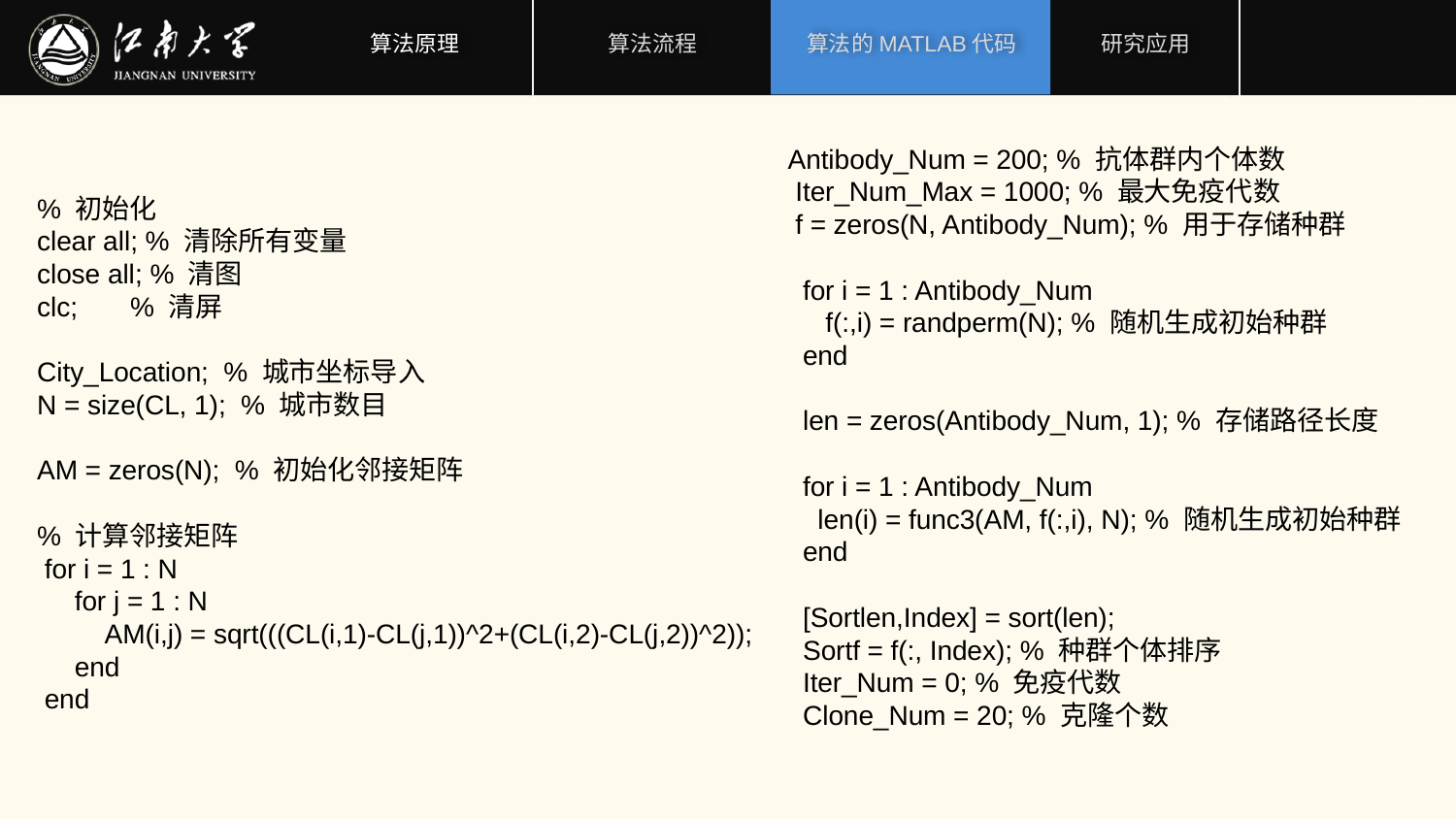

Antibody_Num = 200; % 抗体群内个体数
 Iter_Num_Max = 1000; % 最大免疫代数
 f = zeros(N, Antibody_Num); % 用于存储种群

  for i = 1 : Antibody_Num
     f(:,i) = randperm(N); % 随机生成初始种群
  end

  len = zeros(Antibody_Num, 1); % 存储路径长度

  for i = 1 : Antibody_Num
    len(i) = func3(AM, f(:,i), N); % 随机生成初始种群
  end

  [Sortlen,Index] = sort(len);
  Sortf = f(:, Index); % 种群个体排序
  Iter_Num = 0; % 免疫代数
  Clone_Num = 20; % 克隆个数

% 初始化
clear all; % 清除所有变量
close all; % 清图
clc;       % 清屏

City_Location;  % 城市坐标导入
N = size(CL, 1);  % 城市数目

AM = zeros(N);  % 初始化邻接矩阵

% 计算邻接矩阵
 for i = 1 : N
     for j = 1 : N
         AM(i,j) = sqrt(((CL(i,1)-CL(j,1))^2+(CL(i,2)-CL(j,2))^2));
     end
 end